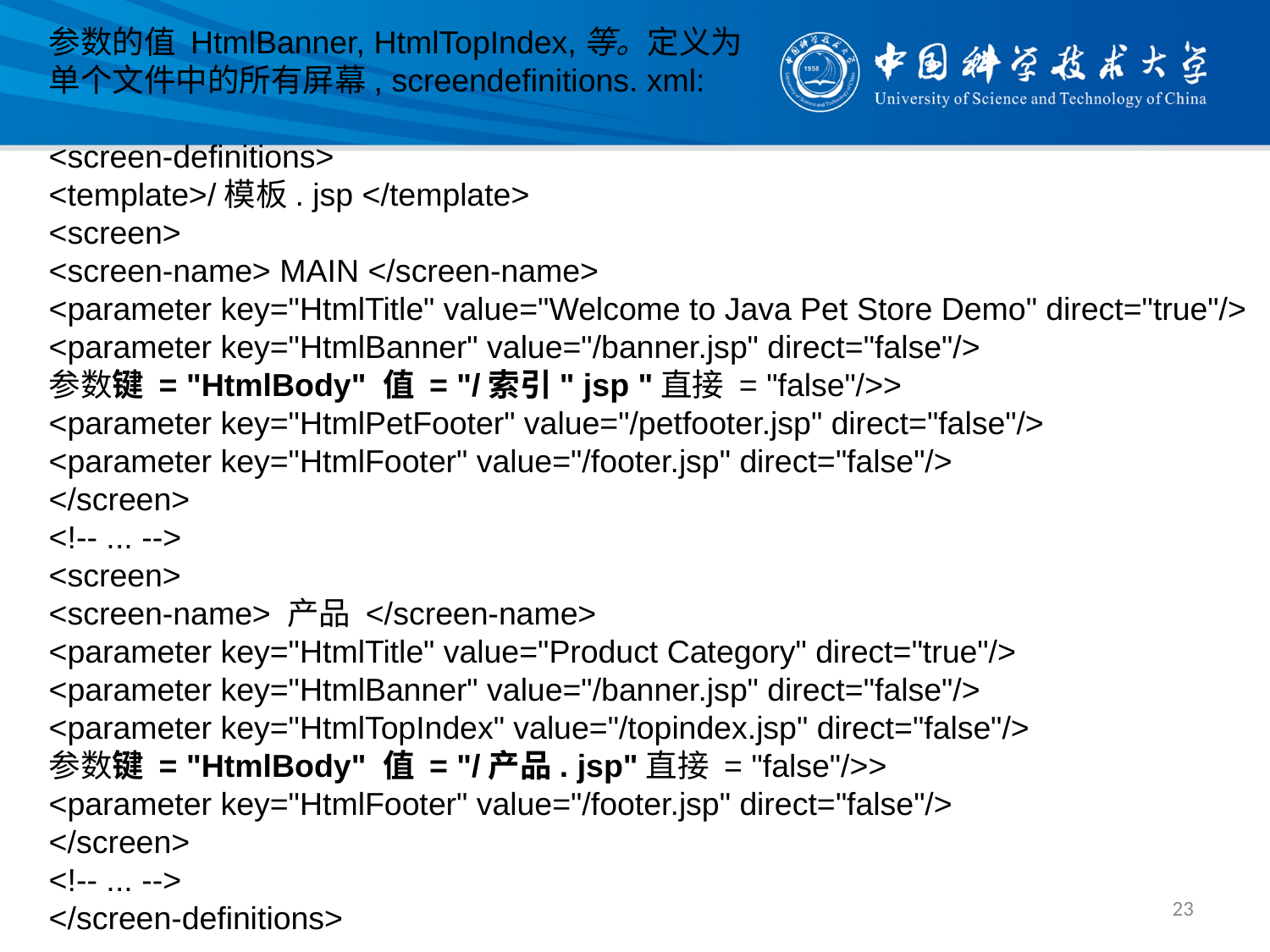

参数的值 HtmlBanner, HtmlTopIndex,等。定义为
单个文件中的所有屏幕, screendefinitions. xml:

<screen-definitions>
<template>/模板. jsp </template>
<screen>
<screen-name> MAIN </screen-name>
<parameter key="HtmlTitle" value="Welcome to Java Pet Store Demo" direct="true"/>
<parameter key="HtmlBanner" value="/banner.jsp" direct="false"/>
参数键 = "HtmlBody" 值 = "/索引" jsp "直接 = "false"/>>
<parameter key="HtmlPetFooter" value="/petfooter.jsp" direct="false"/>
<parameter key="HtmlFooter" value="/footer.jsp" direct="false"/>
</screen>
<!-- ... -->
<screen>
<screen-name> 产品 </screen-name>
<parameter key="HtmlTitle" value="Product Category" direct="true"/>
<parameter key="HtmlBanner" value="/banner.jsp" direct="false"/>
<parameter key="HtmlTopIndex" value="/topindex.jsp" direct="false"/>
参数键 = "HtmlBody" 值 = "/产品. jsp"直接 = "false"/>>
<parameter key="HtmlFooter" value="/footer.jsp" direct="false"/>
</screen>
<!-- ... -->
</screen-definitions>
23